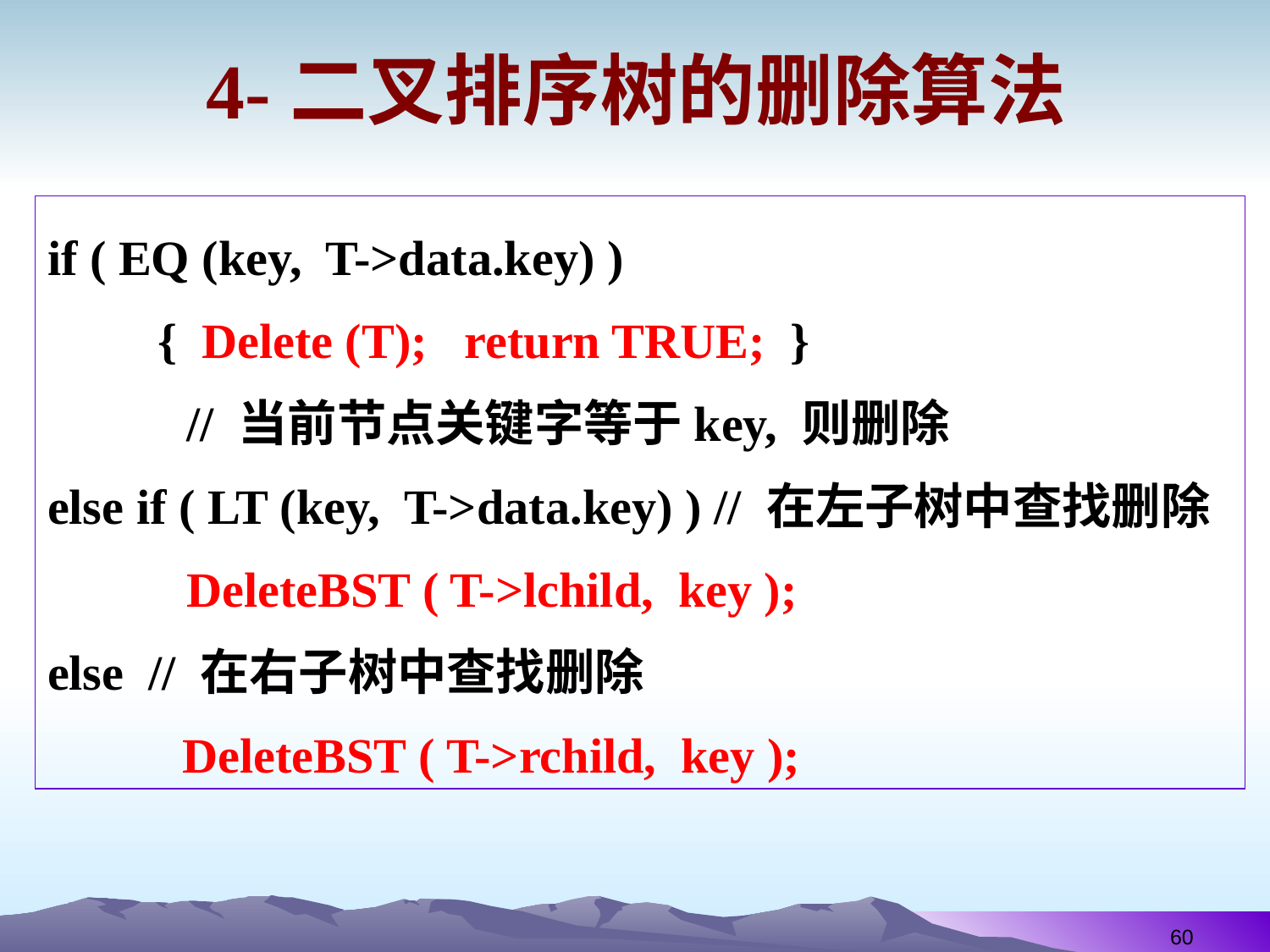

# 4-二叉排序树的删除算法
if ( EQ (key,  T->data.key) )
         {  Delete (T);   return TRUE;  }
	 // 当前节点关键字等于key, 则删除
else if ( LT (key,  T->data.key) ) // 在左子树中查找删除
	 DeleteBST ( T->lchild,  key );
else  // 在右子树中查找删除
           DeleteBST ( T->rchild,  key );
60